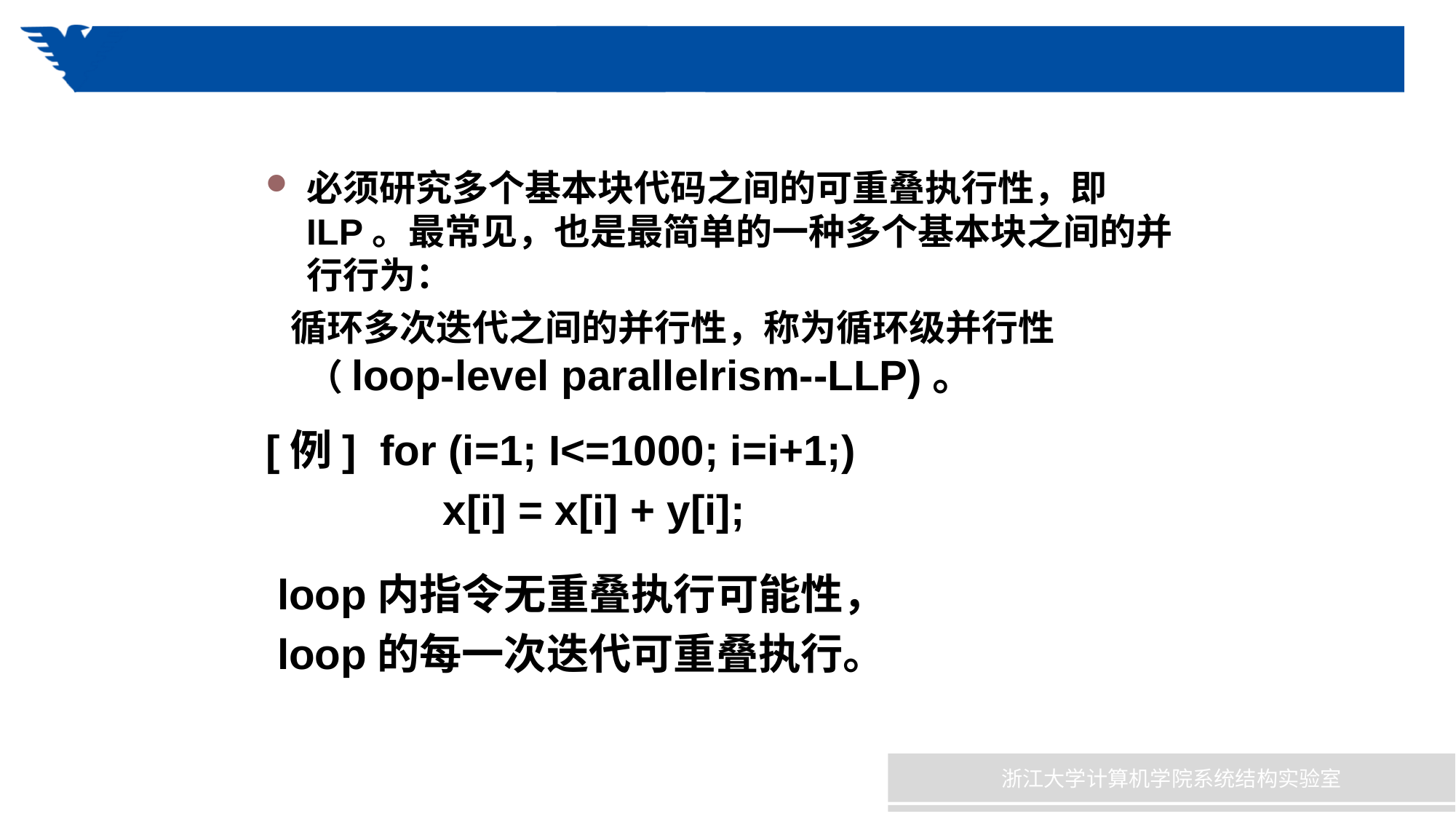

必须研究多个基本块代码之间的可重叠执行性，即ILP。最常见，也是最简单的一种多个基本块之间的并行行为：
  循环多次迭代之间的并行性，称为循环级并行性（loop-level parallelrism--LLP)。
[例]  for (i=1; I<=1000; i=i+1;)
               x[i] = x[i] + y[i];
 loop内指令无重叠执行可能性，
 loop的每一次迭代可重叠执行。